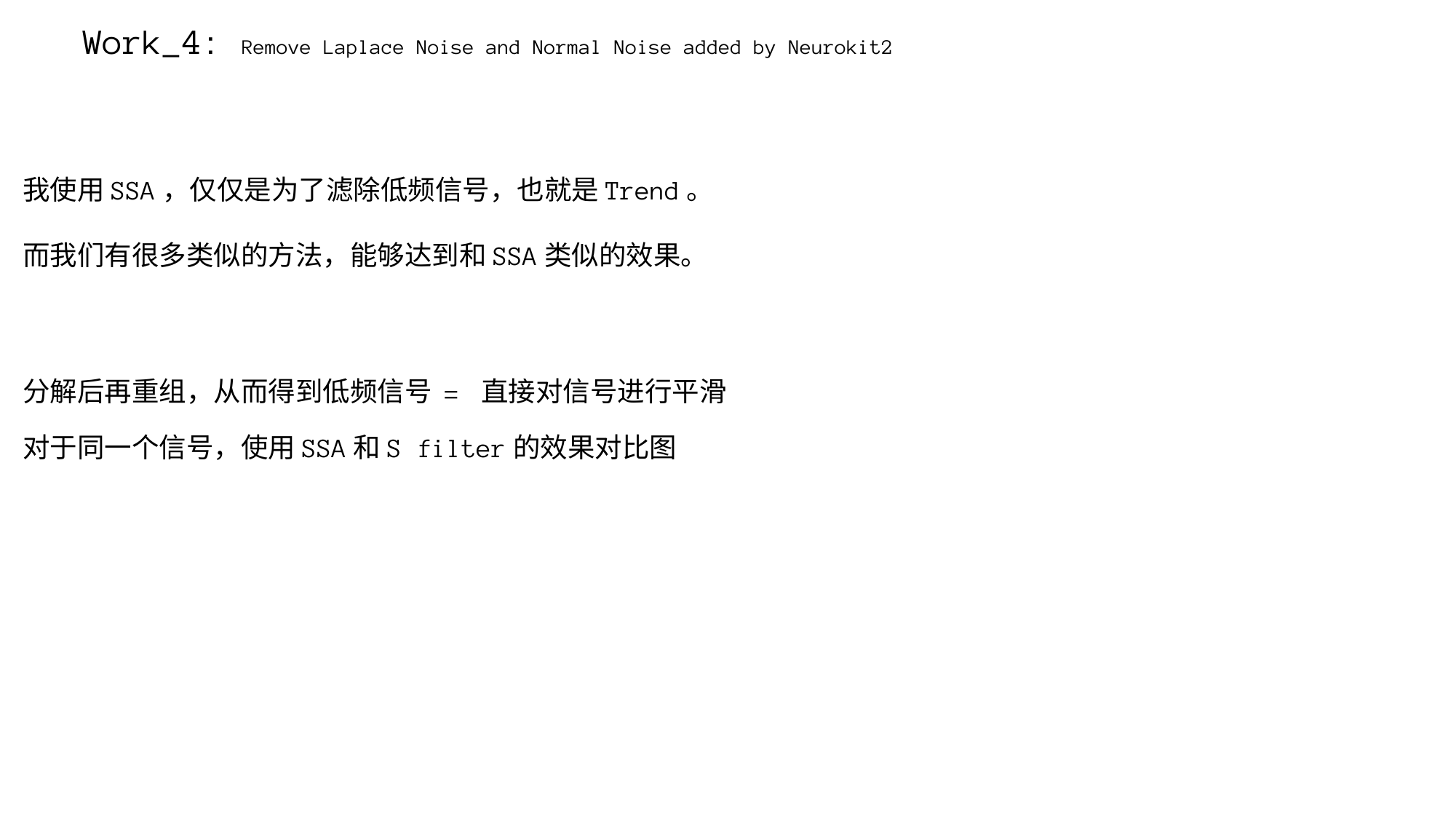

Work_4: Remove Laplace Noise and Normal Noise added by Neurokit2
我使用SSA，仅仅是为了滤除低频信号，也就是Trend。

而我们有很多类似的方法，能够达到和SSA类似的效果。
分解后再重组，从而得到低频信号 = 直接对信号进行平滑
对于同一个信号，使用SSA和S filter的效果对比图